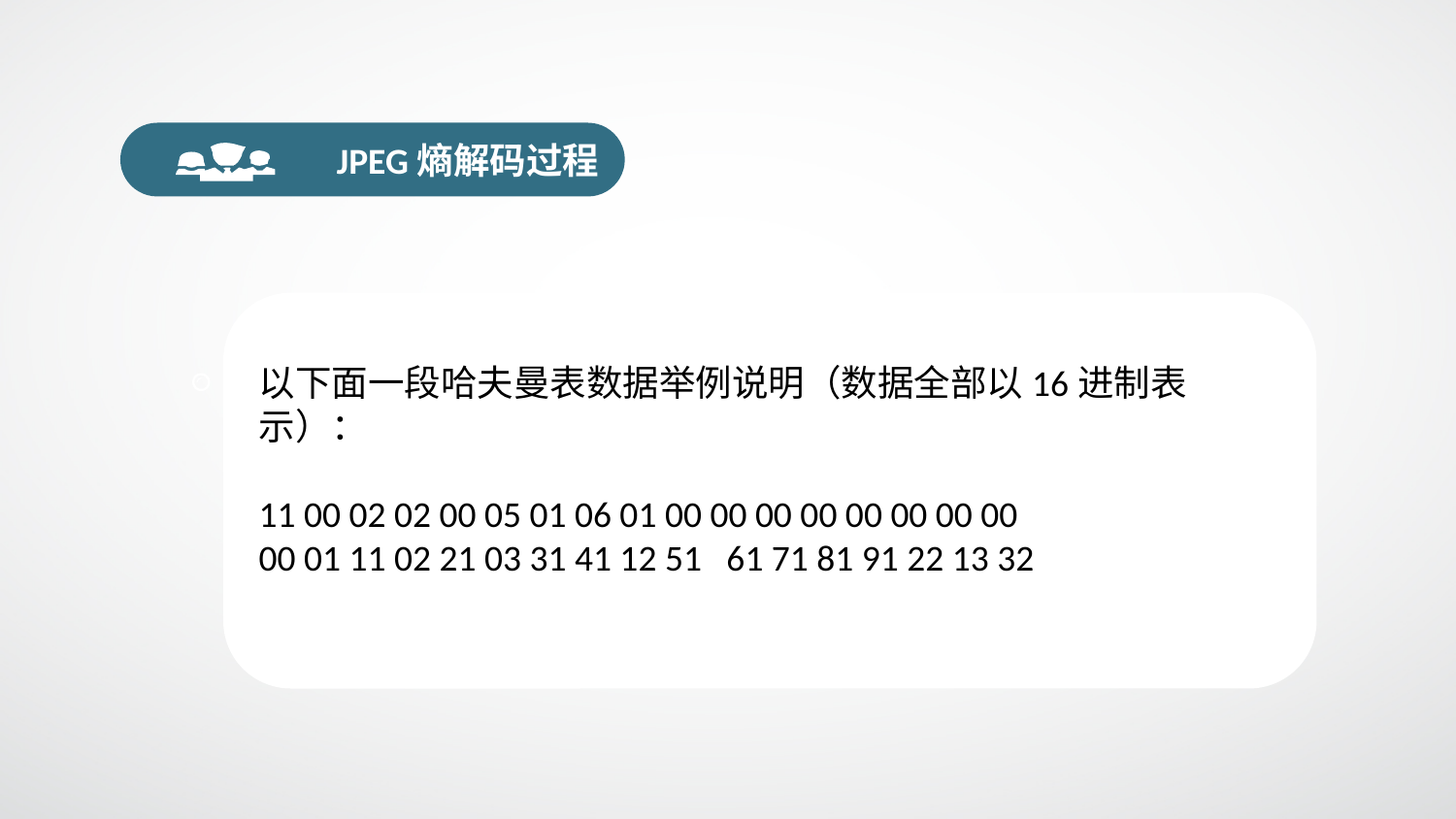

JPEG熵解码过程

以下面一段哈夫曼表数据举例说明（数据全部以16进制表示）：

11 00 02 02 00 05 01 06 01 00 00 00 00 00 00 00 00
00 01 11 02 21 03 31 41 12 51   61 71 81 91 22 13 32